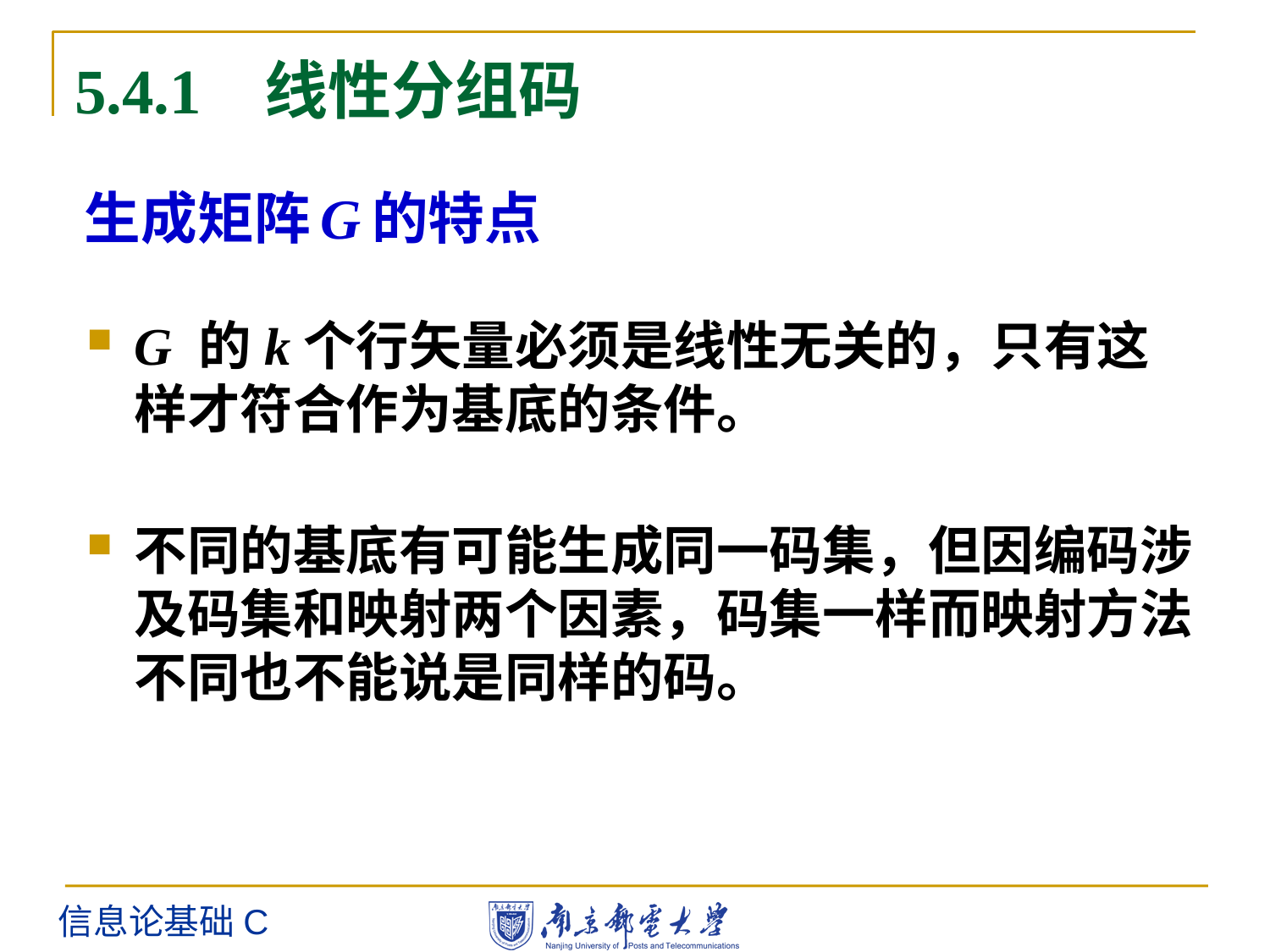

5.4.1   线性分组码
# 生成矩阵 G 的特点
G 的k个行矢量必须是线性无关的，只有这样才符合作为基底的条件。

不同的基底有可能生成同一码集，但因编码涉及码集和映射两个因素，码集一样而映射方法不同也不能说是同样的码。
28